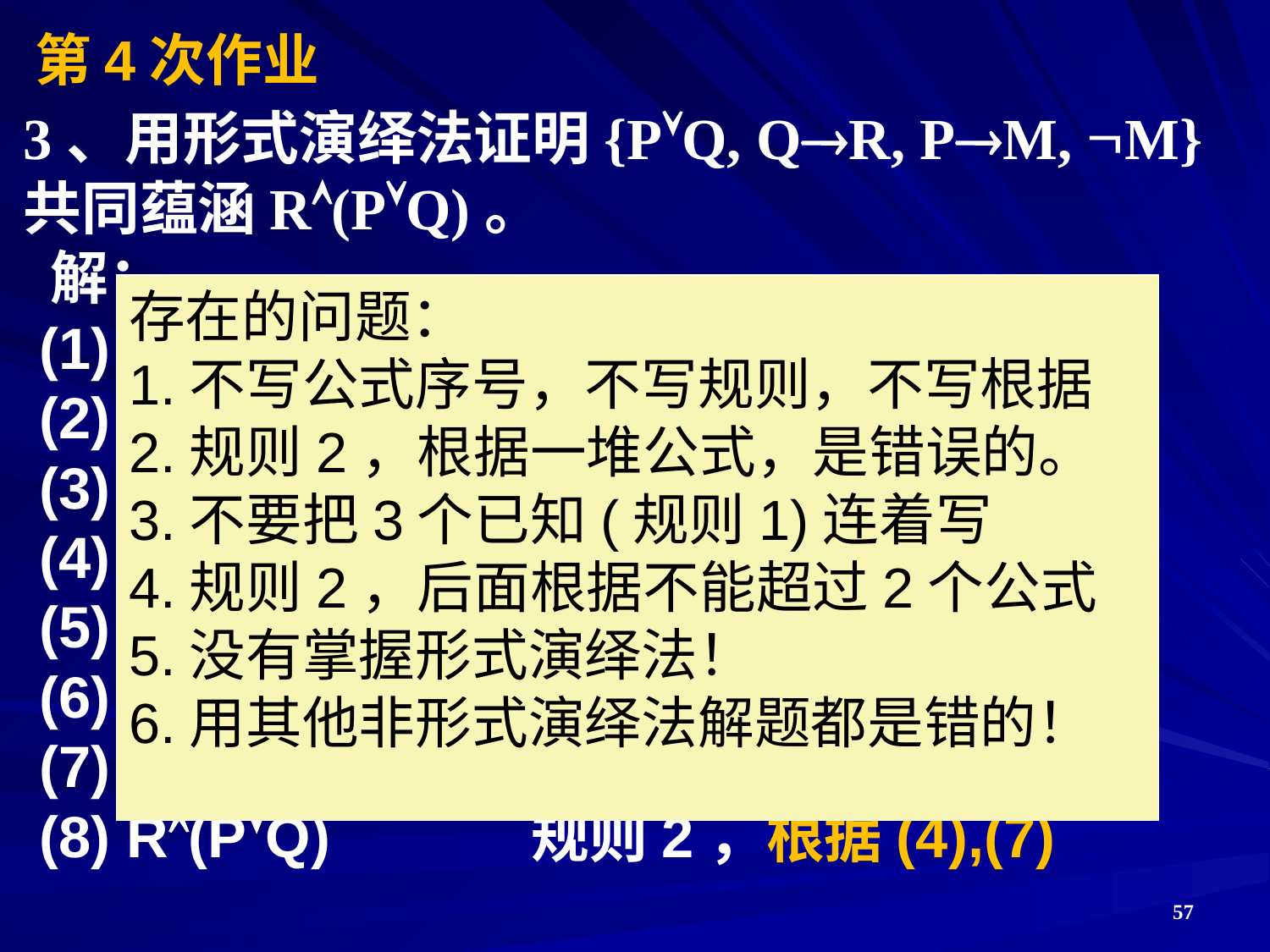

# 第4次作业
3、用形式演绎法证明{P∨Q, Q→R, P→M, ¬M}共同蕴涵R∧(P∨Q)。
 解：
 (1) ¬M			规则1
 (2) P→M		        规则1
 (3) ¬P			规则2，根据(1),(2)
 (4) P∨Q			规则1
 (5) Q			规则2，根据(3),(4)
 (6) Q→R		        规则1
 (7) R			规则2，根据(5),(6)
 (8) R∧(P∨Q)		规则2，根据(4),(7)

存在的问题：
1.不写公式序号，不写规则，不写根据
2.规则2，根据一堆公式，是错误的。
3.不要把3个已知(规则1)连着写
4.规则2，后面根据不能超过2个公式
5.没有掌握形式演绎法！
6.用其他非形式演绎法解题都是错的！
57